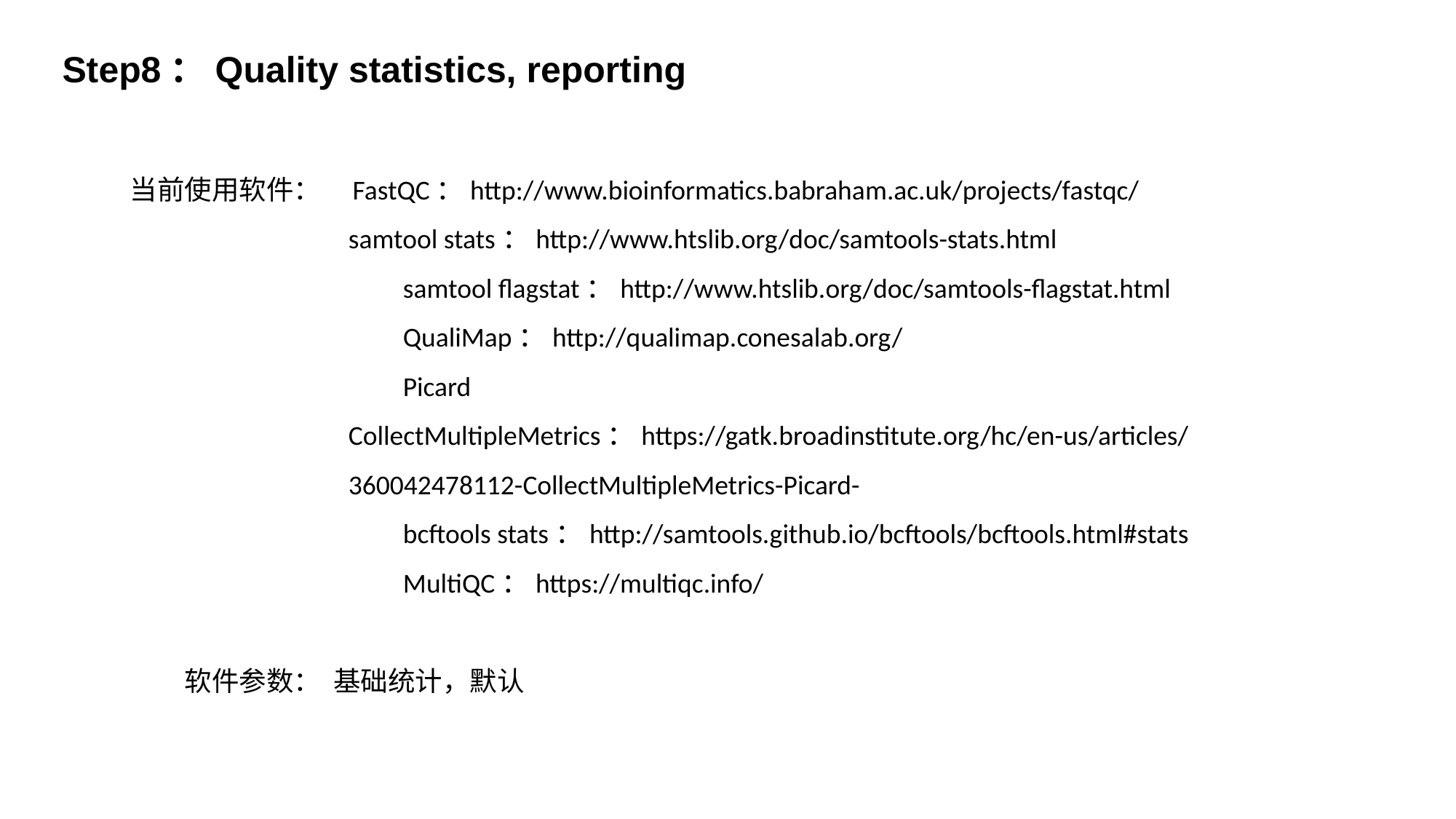

Step8：Quality statistics, reporting
当前使用软件：    FastQC：http://www.bioinformatics.babraham.ac.uk/projects/fastqc/
samtool stats：http://www.htslib.org/doc/samtools-stats.html
samtool flagstat：http://www.htslib.org/doc/samtools-flagstat.html
QualiMap：http://qualimap.conesalab.org/
Picard CollectMultipleMetrics：https://gatk.broadinstitute.org/hc/en-us/articles/360042478112-CollectMultipleMetrics-Picard-
bcftools stats：http://samtools.github.io/bcftools/bcftools.html#stats
MultiQC：https://multiqc.info/

软件参数：  基础统计，默认